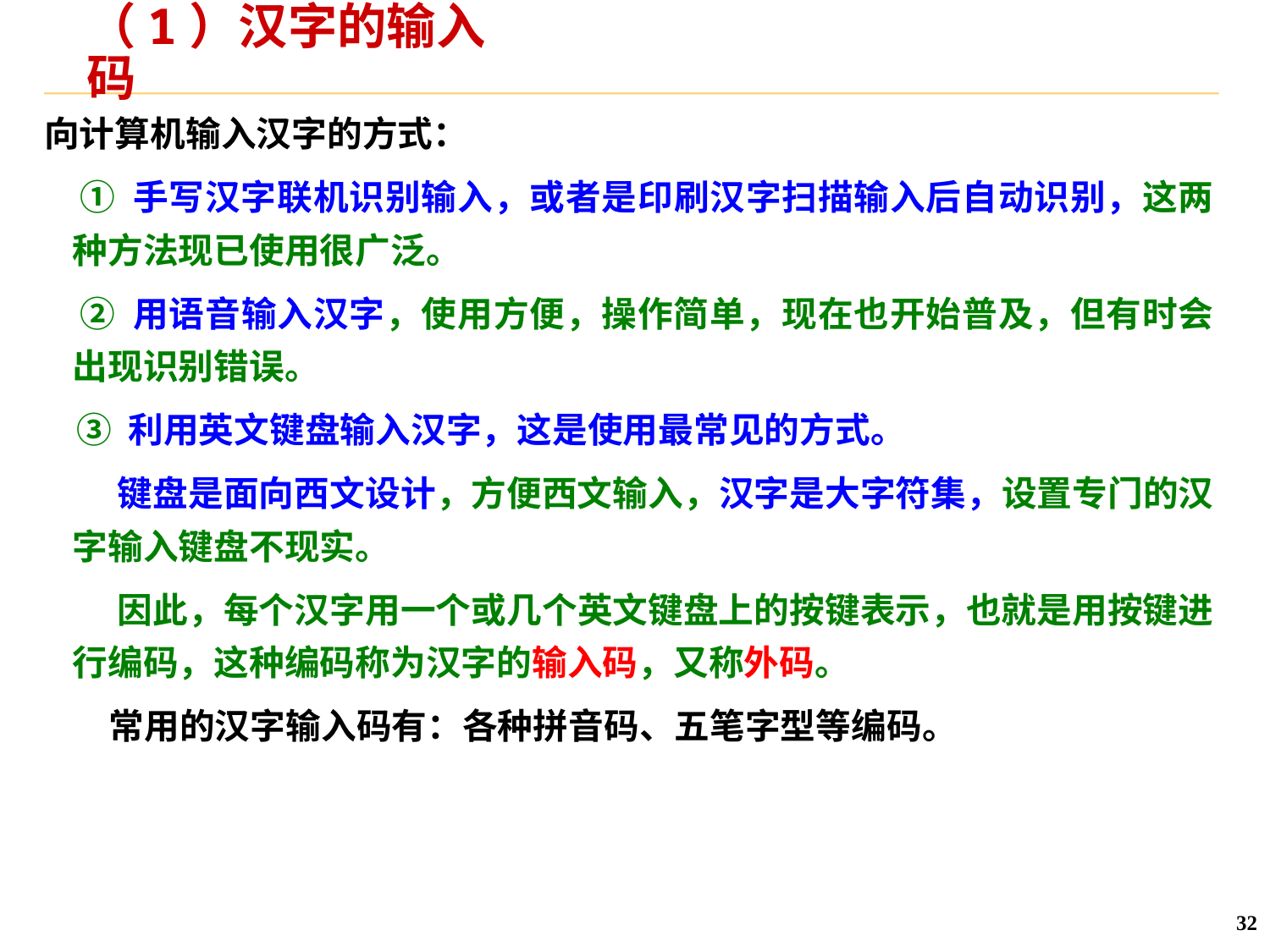

# （1）汉字的输入码
向计算机输入汉字的方式：
    ① 手写汉字联机识别输入，或者是印刷汉字扫描输入后自动识别，这两种方法现已使用很广泛。
    ② 用语音输入汉字，使用方便，操作简单，现在也开始普及，但有时会出现识别错误。
    ③ 利用英文键盘输入汉字，这是使用最常见的方式。
        键盘是面向西文设计，方便西文输入，汉字是大字符集，设置专门的汉字输入键盘不现实。
        因此，每个汉字用一个或几个英文键盘上的按键表示，也就是用按键进行编码，这种编码称为汉字的输入码，又称外码。
       常用的汉字输入码有：各种拼音码、五笔字型等编码。

32